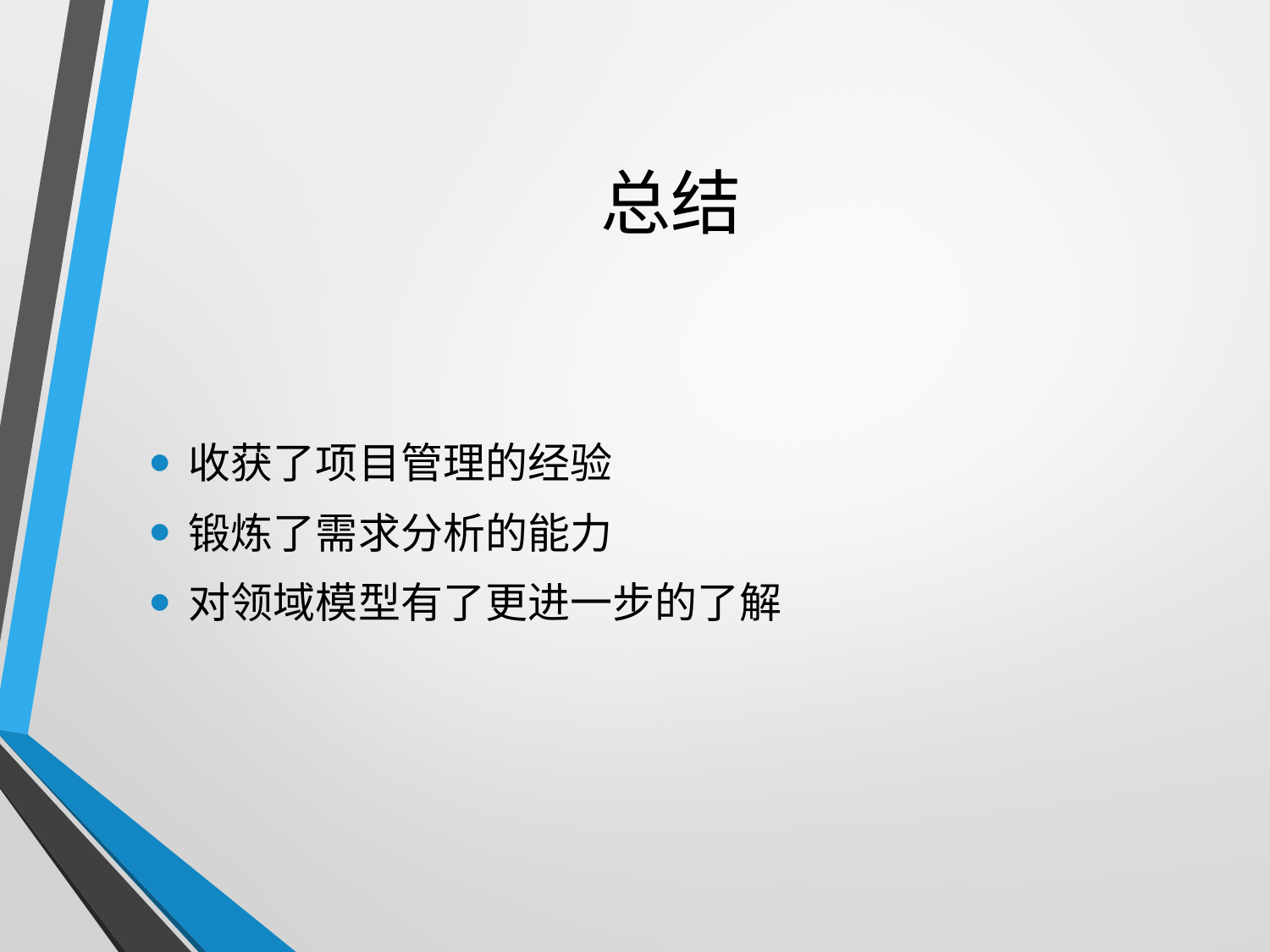

# 总结
收获了项目管理的经验
锻炼了需求分析的能力
对领域模型有了更进一步的了解